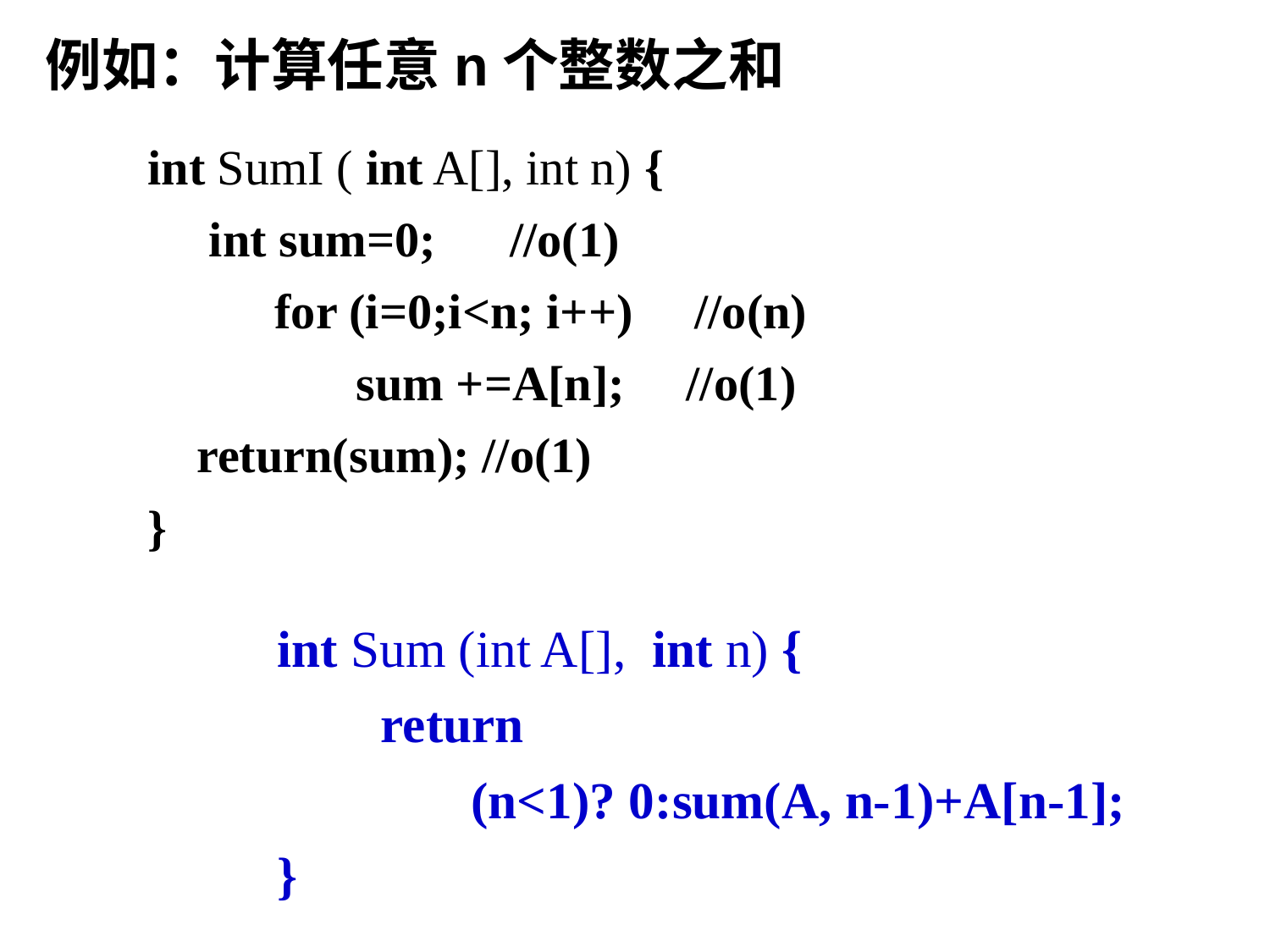

例如：计算任意n个整数之和
int SumI ( int A[], int n) {
     int sum=0;      //o(1)
	for (i=0;i<n; i++)     //o(n)
                 sum +=A[n];     //o(1)
    return(sum); //o(1)
}
int Sum (int A[],  int n) {
        return
               (n<1)? 0:sum(A, n-1)+A[n-1];
}